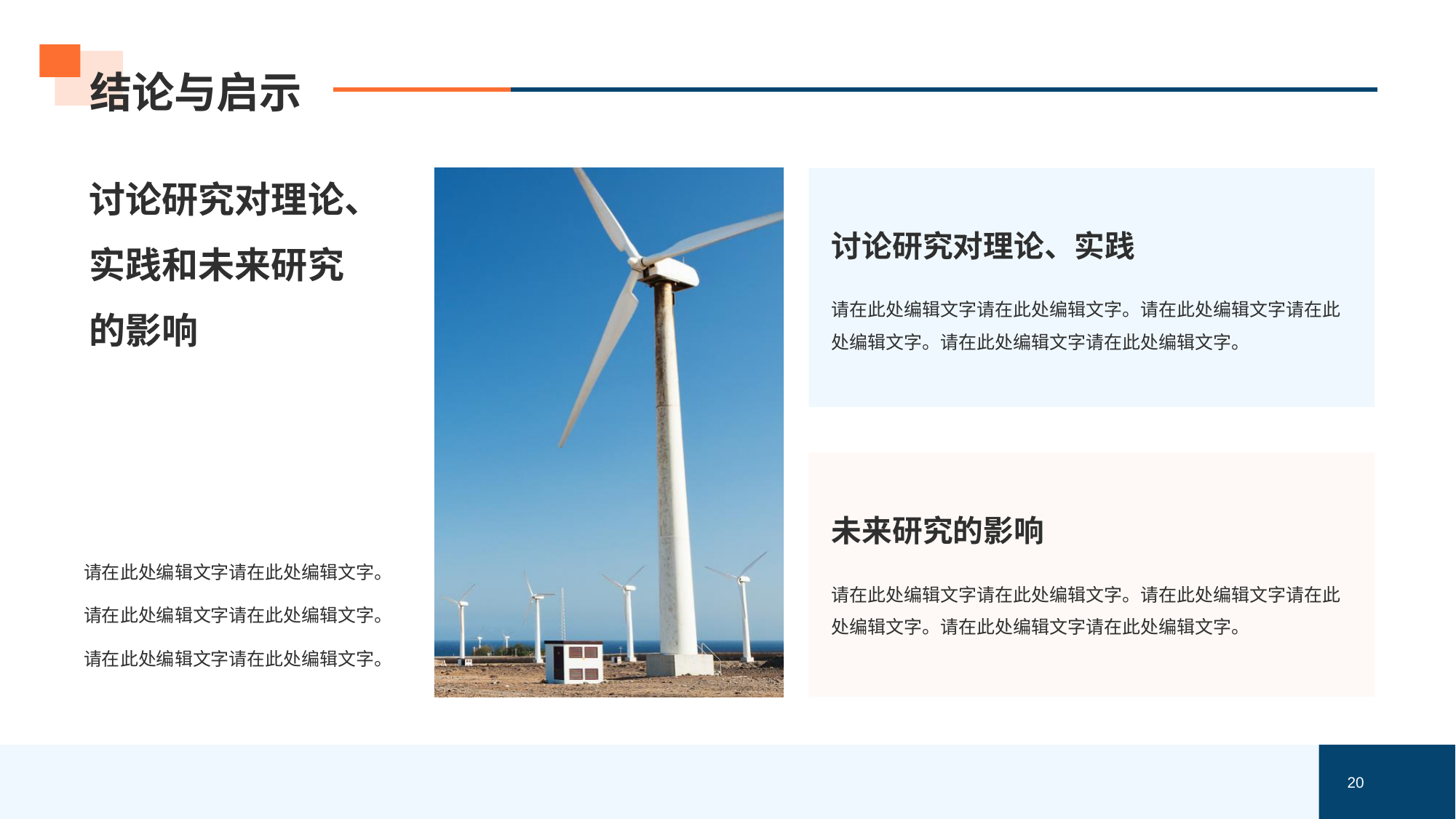

# 结论与启示
讨论研究对理论、实践和未来研究的影响
请在此处编辑文字请在此处编辑文字。请在此处编辑文字请在此处编辑文字。请在此处编辑文字请在此处编辑文字。

讨论研究对理论、实践
请在此处编辑文字请在此处编辑文字。请在此处编辑文字请在此处编辑文字。请在此处编辑文字请在此处编辑文字。

未来研究的影响
请在此处编辑文字请在此处编辑文字。请在此处编辑文字请在此处编辑文字。请在此处编辑文字请在此处编辑文字。
20